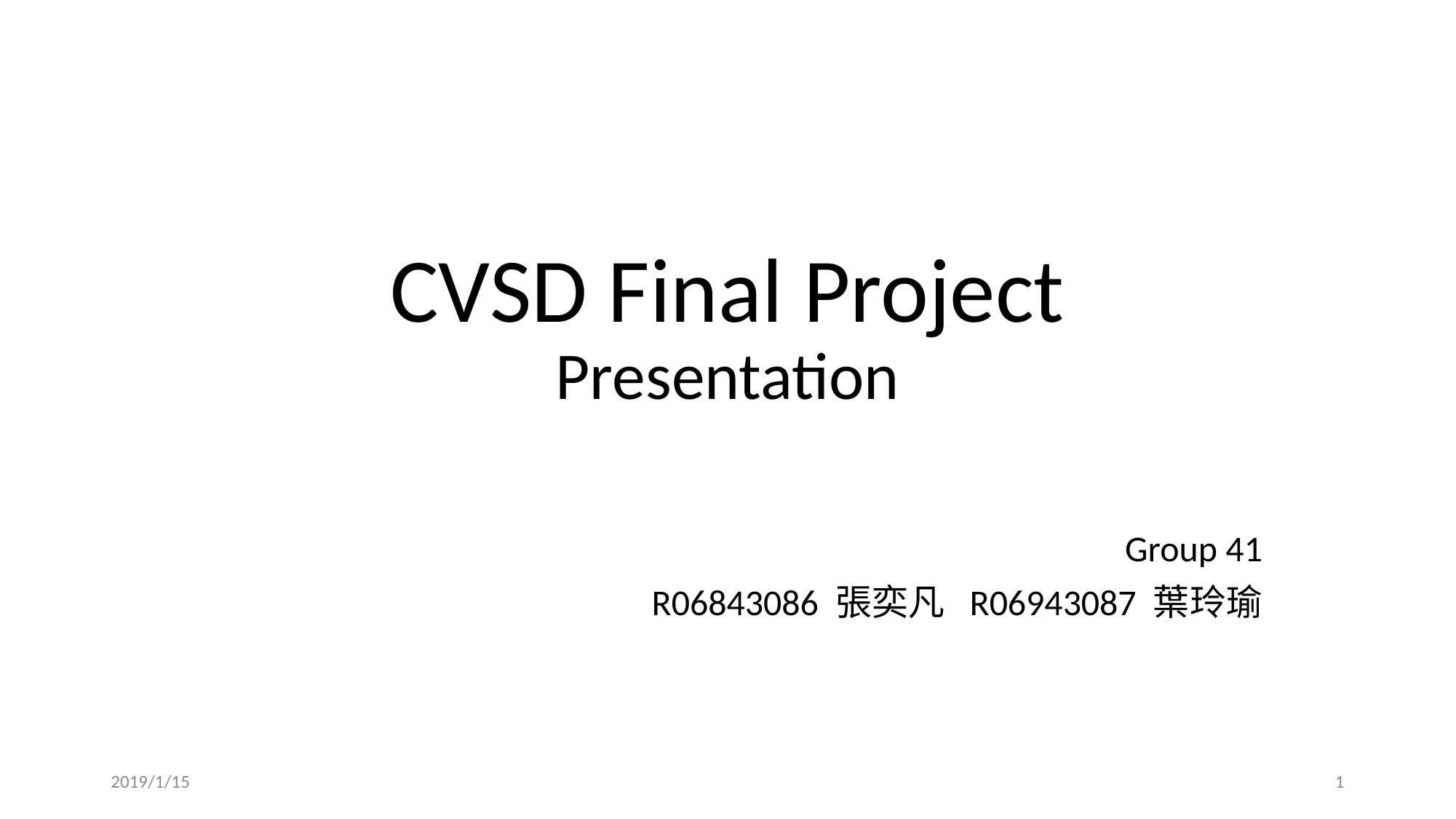

# CVSD Final Project Presentation
Group 41
R06843086 張奕凡  R06943087 葉玲瑜
2019/1/15
1